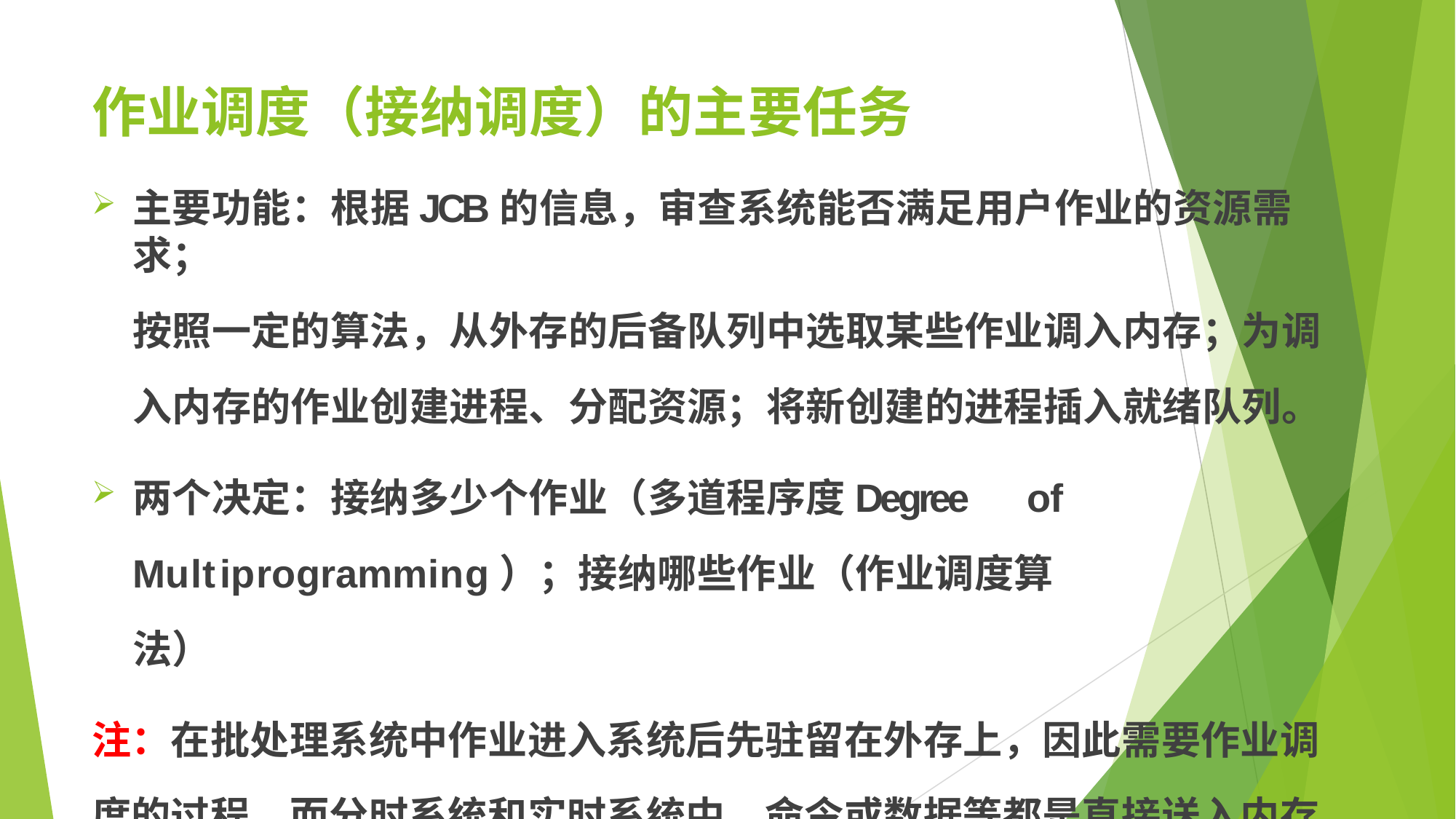

# 作业调度（接纳调度）的主要任务
主要功能：根据JCB的信息，审查系统能否满足用户作业的资源需求；
按照一定的算法，从外存的后备队列中选取某些作业调入内存；为调 入内存的作业创建进程、分配资源；将新创建的进程插入就绪队列。
两个决定：接纳多少个作业（多道程序度Degree	of  Multiprogramming）；接纳哪些作业（作业调度算法）
注：在批处理系统中作业进入系统后先驻留在外存上，因此需要作业调  度的过程。而分时系统和实时系统中，命令或数据等都是直接送入内存，  因此无需作业调度。